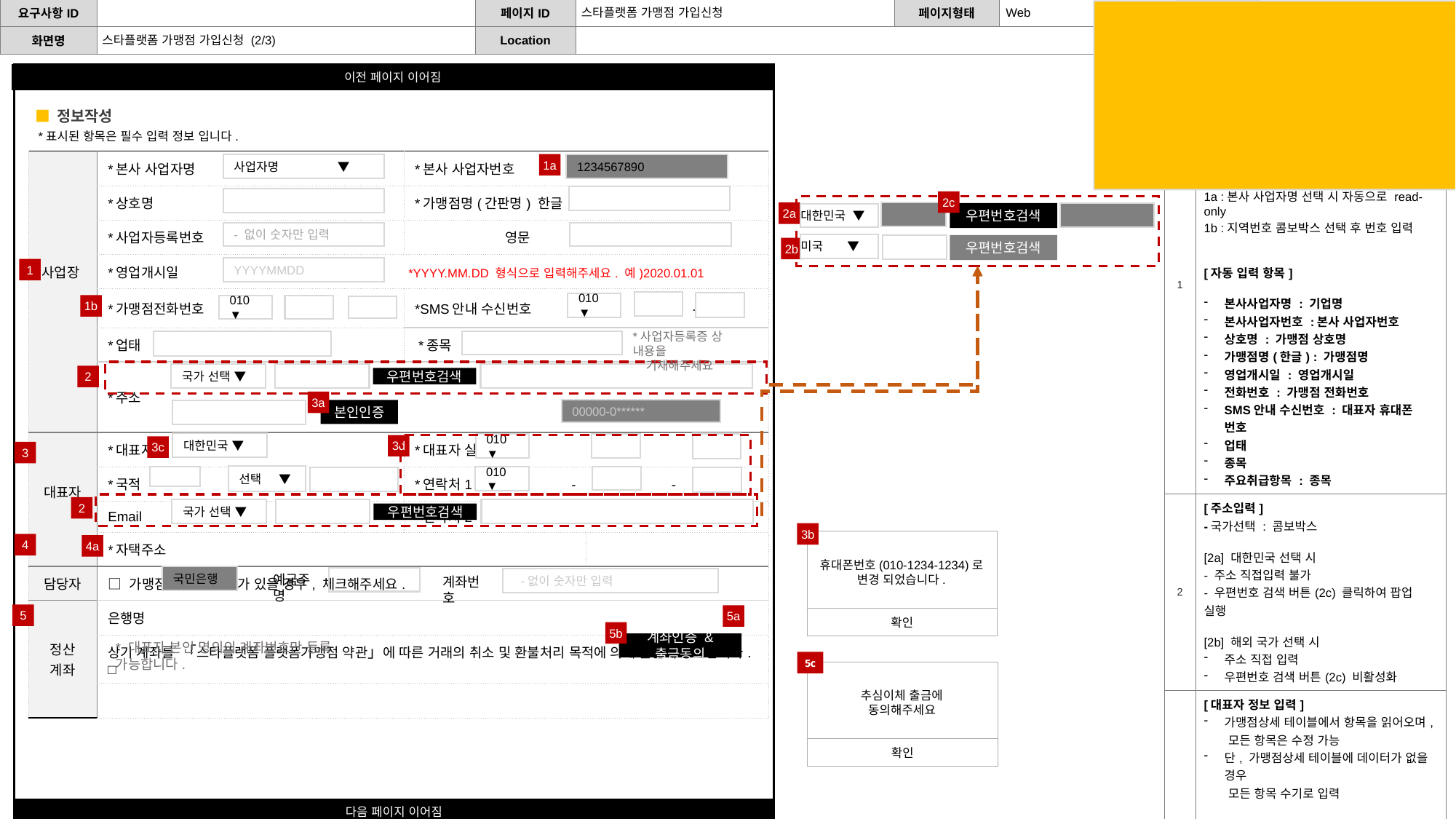

스타플랫폼 가맹점 가입신청
Web
박세곤

스타플랫폼 가맹점 가입신청 (2/3)
| Description |  |
| --- | --- |
| 1 | [사업장 정보 입력] 가맹점상세 테이블에서 항목을 읽어오며, 모든 항목은 수정 가능 단, 가맹점상세 테이블에 데이터가 없을 경우 모든 항목 수기로 입력 1a :본사 사업자명 선택 시 자동으로 read-only 1b :지역번호 콤보박스 선택 후 번호 입력 [자동 입력 항목] 본사사업자명 : 기업명 본사사업자번호 :본사 사업자번호 상호명 : 가맹점 상호명 가맹점명(한글) : 가맹점명 영업개시일 : 영업개시일 전화번호 : 가맹점 전화번호 SMS안내 수신번호 : 대표자 휴대폰 번호 업태 종목 주요취급항목 : 종목 |
| 2 | [주소입력] -국가선택 : 콤보박스 [2a] 대한민국 선택 시 - 주소 직접입력 불가 - 우편번호 검색 버튼(2c) 클릭하여 팝업 실행 [2b] 해외 국가 선택 시 주소 직접 입력 우편번호 검색 버튼(2c) 비활성화 |
| 3 | [대표자 정보 입력] 가맹점상세 테이블에서 항목을 읽어오며, 모든 항목은 수정 가능 단, 가맹점상세 테이블에 데이터가 없을 경우 모든 항목 수기로 입력 3a : 휴대폰 본인인증 화면으로 이동 대표자명/실명번호/ 휴대폰번호(연락처1) 직접입력 불가 3b : 가맹점 상세 테이블에서 읽어온 데이터와 다를 경우, 안내 팝업 출력 3c : 콤보박스, default: 대한민국 3d : 지역번호 콤보박스 선택 후 번호 입력 단, 연락처1과 연락처2 동일하게 입력 불가 3d : 콤보박스로 도메인 선택 / 직접입력 가능 [자동입력항목] 대표자명 연락처1 : 대표자 휴대폰번호 이메일 \*제출 완료 후 대표자명/실명번호 수정 불가 |
| 4 | [담당자 정보 입력] 4a : 체크박스 선택시 담당자 정보 입력 항목 출력 |
| 5 | [정산계좌 정보입력] - 동의 체크박스 (5a) 체크 필수 [5b] 계좌인증&출금동의 클릭시 - 체크박스(5a) 미 체크 시 알림창(5c) 출력 ‘출금이체에 동의해주세요‘ - 체크박스(5a) 체크 완료가 됬을 경우 계좌등록 팝업 출력 |
| 기타 |  |
| [직접 입력 불가 항목] -본사 사업자번호 -주소(국가가 한국인 경우에만) -대표자명 / 대표자실명번호 / 대표자휴대폰번호 -은행명 신규 & 신청 중인 경우에만 해당 내용 수정 가능 승인대기(신청완료) 상태에서는 수정 불가(real only 상태) |  |

이전 페이지 이어짐
■ 정보작성
*표시된 항목은 필수 입력 정보 입니다.
| 사업장 | \*본사 사업자명 | \*본사 사업자번호 |  |
| --- | --- | --- | --- |
|  | \*상호명 | \*가맹점명(간판명) 한글 |  |
|  | \*사업자등록번호 | 영문 |  |
|  | \*영업개시일 \*YYYY.MM.DD 형식으로 입력해주세요. 예)2020.01.01 |  |  |
|  | \*가맹점전화번호 - - | \*SMS안내 수신번호 - - |  |
|  | \*업태 | \*종목 |  |
|  | \*주소 |  |  |
| 대표자 | \*대표자명 | \*대표자 실명번호 |  |
|  | \*국적 | \*연락처1 - - |  |
|  | Email @ | \*연락처2 - - |  |
|  | \*자택주소 |  |  |
| 담당자 | □ 가맹점 실무 담당자가 있을 경우, 체크해주세요. |  |  |
| 정산 계좌 | 은행명 |  |  |
|  | 상기 계좌를 「스타플랫폼 플랫폼가맹점 약관」에 따른 거래의 취소 및 환불처리 목적에 의해 출금에 동의합니다. □ |  |  |
|  |  |  |  |
1a
1234567890
사업자명                 ▼

2c

2a
우편번호검색

대한민국  ▼
- 없이 숫자만 입력

미국       ▼
우편번호검색

2b
YYYYMMDD
1

010▼
1b
010▼

*사업자등록증 상 내용을
   기재해주세요

국가 선택 ▼

우편번호검색

2
3a
본인인증
00000-0******

대한민국 ▼

010▼

3d
3c
3
선택     ▼

010▼

2
국가 선택 ▼

우편번호검색

3b

휴대폰번호(010-1234-1234)로 변경 되었습니다.
확인
4
4a
예금주명
국민은행

계좌번호
  -없이 숫자만 입력
5
5a
5b
계좌인증 & 출금동의
* 대표자 본인 명의의 계좌번호만 등록 가능합니다.
5c

추심이체 출금에
동의해주세요
확인
다음 페이지 이어짐